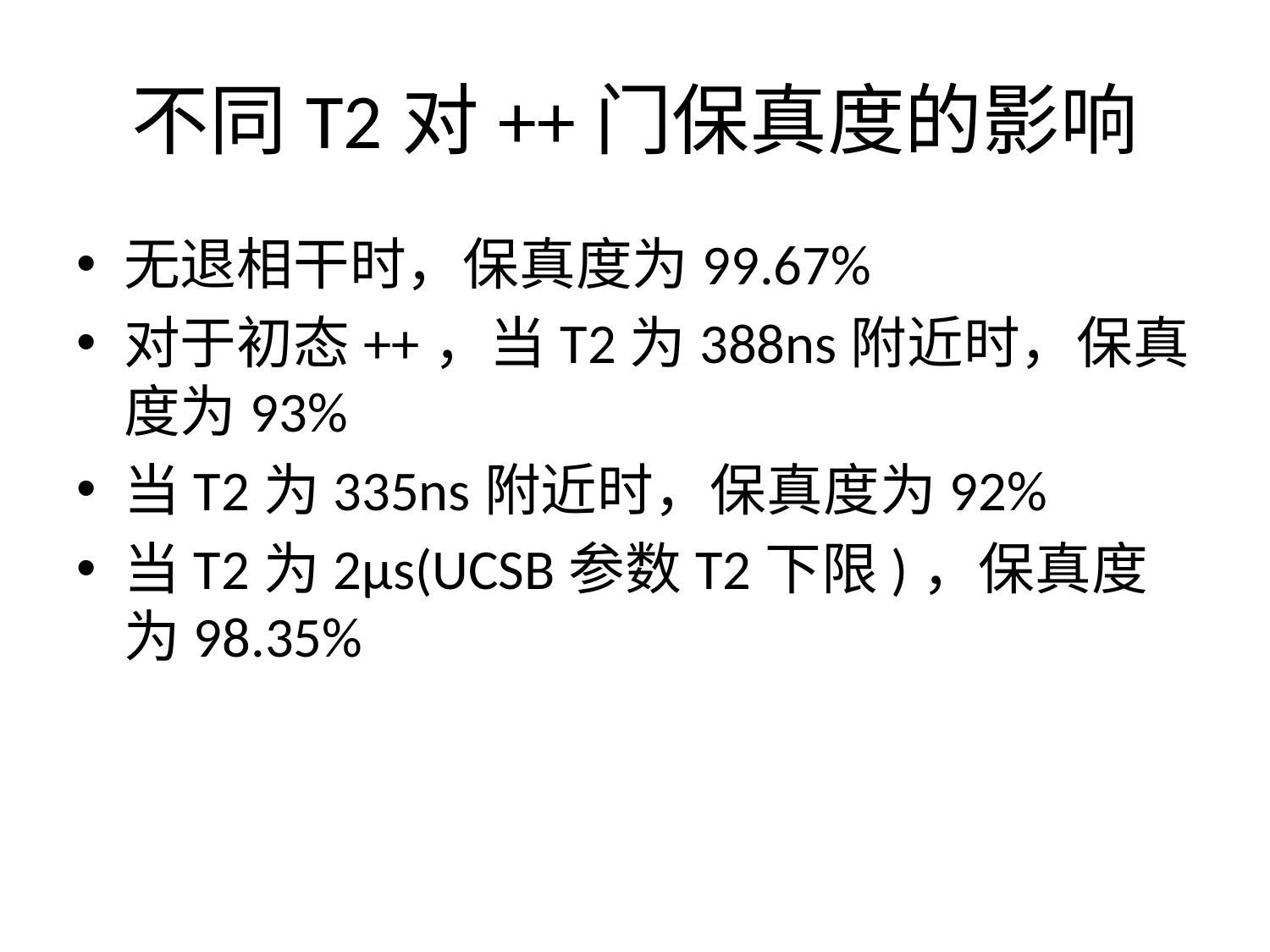

# 不同T2对++门保真度的影响
无退相干时，保真度为99.67%
对于初态++，当T2为388ns附近时，保真度为93%
当T2为335ns附近时，保真度为92%
当T2为2μs(UCSB参数T2下限)，保真度为98.35%